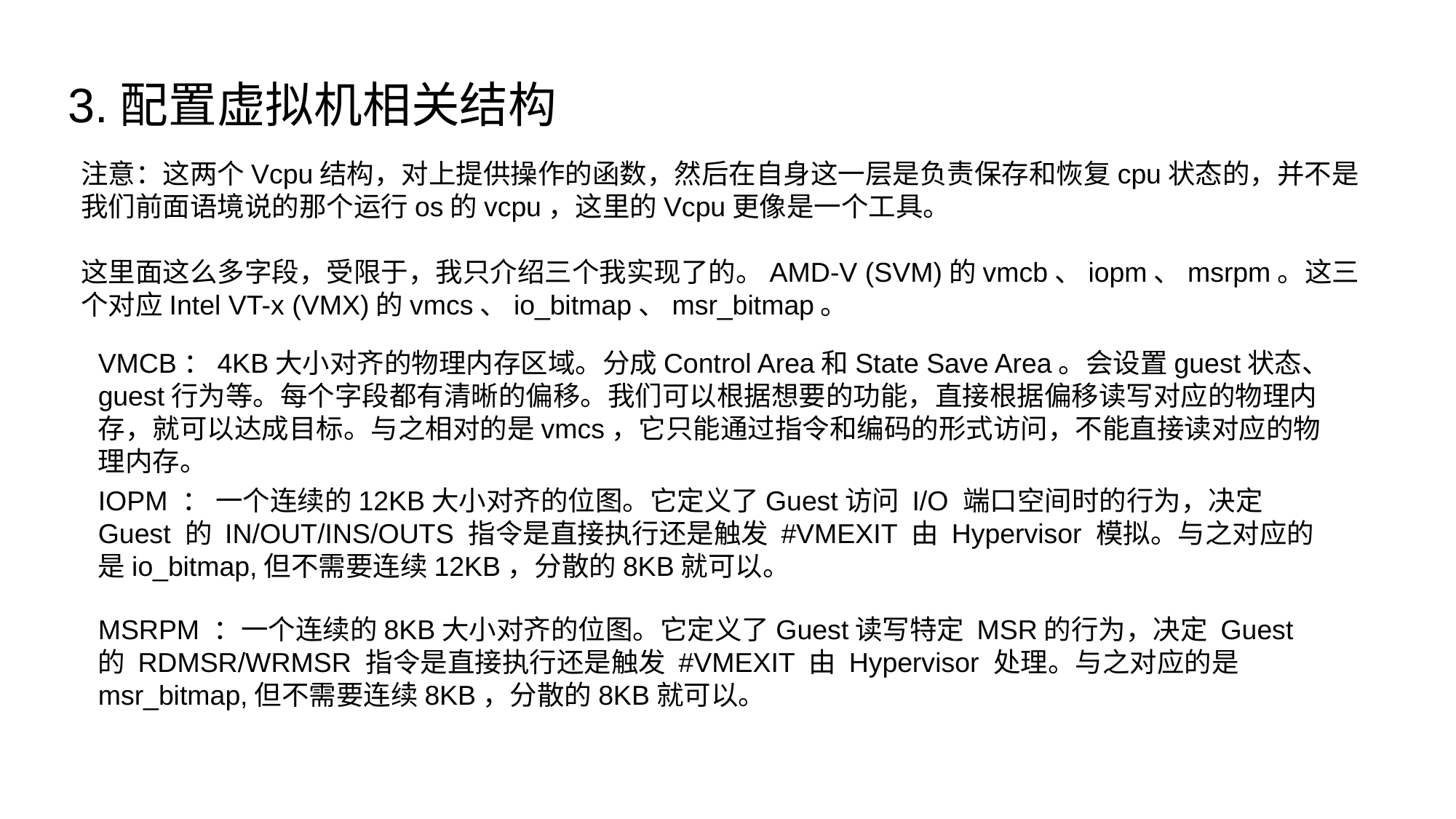

3.配置虚拟机相关结构

注意：这两个Vcpu结构，对上提供操作的函数，然后在自身这一层是负责保存和恢复cpu状态的，并不是我们前面语境说的那个运行os的vcpu，这里的Vcpu更像是一个工具。
这里面这么多字段，受限于，我只介绍三个我实现了的。AMD-V (SVM)的vmcb、iopm、msrpm。这三个对应Intel VT-x (VMX)的vmcs、io_bitmap、msr_bitmap。
VMCB：4KB大小对齐的物理内存区域。分成Control Area和State Save Area。会设置guest状态、guest行为等。每个字段都有清晰的偏移。我们可以根据想要的功能，直接根据偏移读写对应的物理内存，就可以达成目标。与之相对的是vmcs，它只能通过指令和编码的形式访问，不能直接读对应的物理内存。
IOPM ： 一个连续的12KB大小对齐的位图。它定义了Guest访问 I/O 端口空间时的行为，决定 Guest 的 IN/OUT/INS/OUTS 指令是直接执行还是触发 #VMEXIT 由 Hypervisor 模拟。与之对应的是io_bitmap,但不需要连续12KB，分散的8KB就可以。
MSRPM ：一个连续的8KB大小对齐的位图。它定义了Guest读写特定 MSR的行为，决定 Guest 的 RDMSR/WRMSR 指令是直接执行还是触发 #VMEXIT 由 Hypervisor 处理。与之对应的是msr_bitmap,但不需要连续8KB，分散的8KB就可以。

17